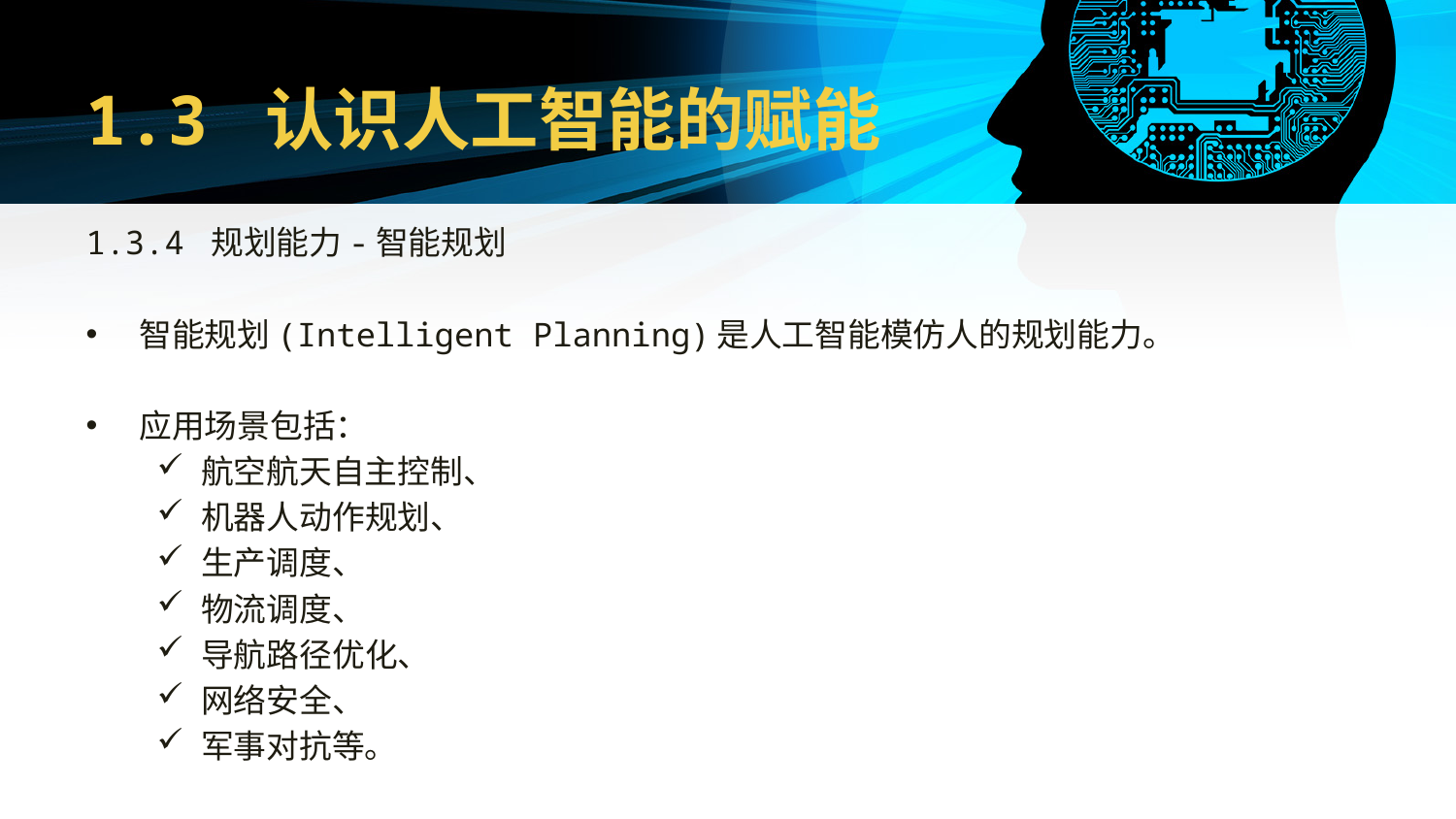

# 1.3 认识人工智能的赋能
1.3.4 规划能力-智能规划

智能规划(Intelligent Planning)是人工智能模仿人的规划能力。

应用场景包括：
航空航天自主控制、
机器人动作规划、
生产调度、
物流调度、
导航路径优化、
网络安全、
军事对抗等。